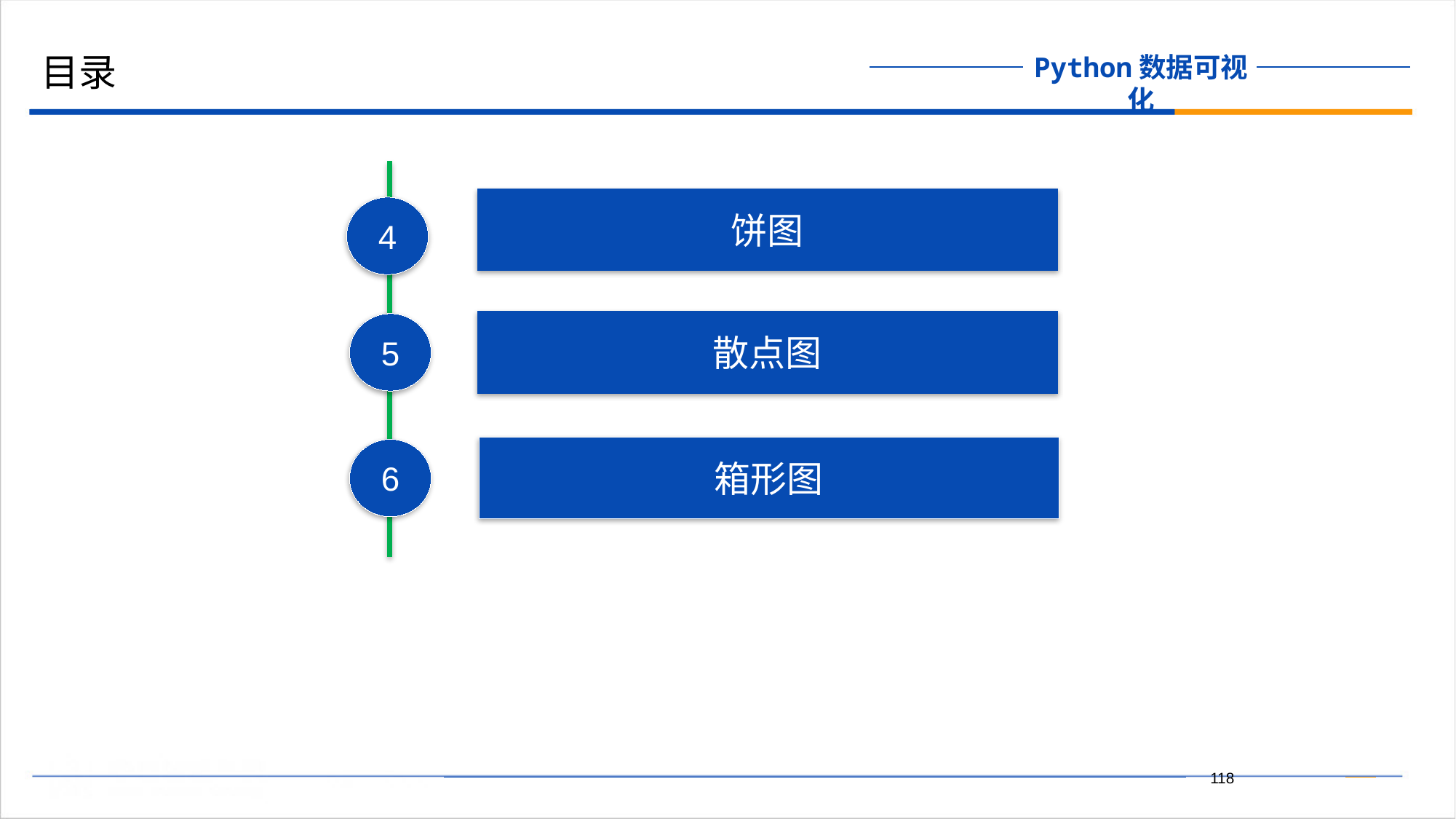

目录
饼图
4
散点图
5
箱形图
6